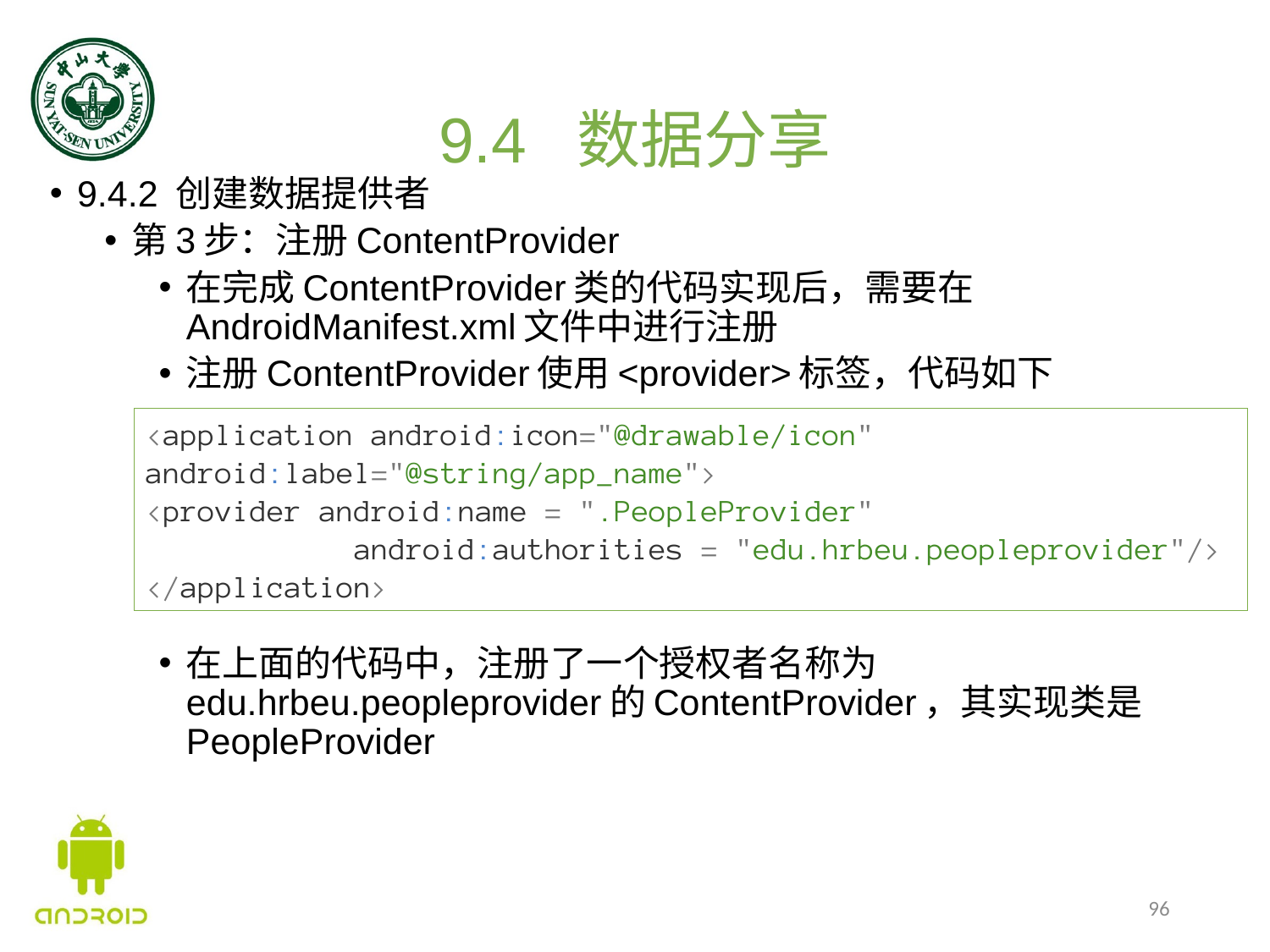

# 9.4  数据分享
9.4.2 创建数据提供者
第3步：注册ContentProvider
在完成ContentProvider类的代码实现后，需要在AndroidManifest.xml文件中进行注册
注册ContentProvider使用<provider>标签，代码如下

在上面的代码中，注册了一个授权者名称为edu.hrbeu.peopleprovider的ContentProvider，其实现类是PeopleProvider

<application android:icon="@drawable/icon" android:label="@string/app_name">
<provider android:name = ".PeopleProvider"
            android:authorities = "edu.hrbeu.peopleprovider"/>
</application>
96